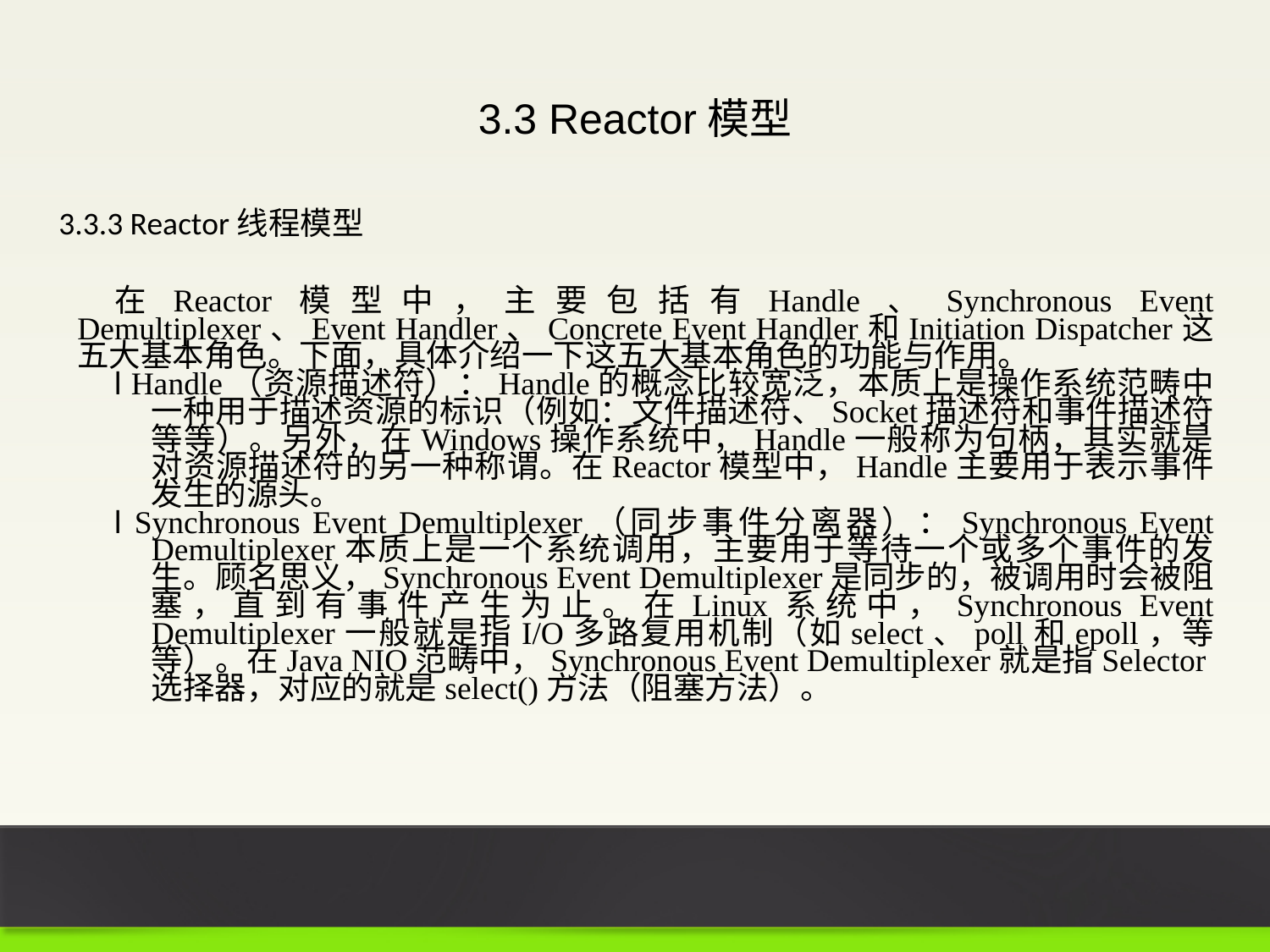

3.3 Reactor模型
3.3.3 Reactor线程模型
在Reactor模型中，主要包括有Handle、Synchronous Event Demultiplexer、Event Handler、Concrete Event Handler和Initiation Dispatcher这五大基本角色。下面，具体介绍一下这五大基本角色的功能与作用。
l Handle（资源描述符）：Handle的概念比较宽泛，本质上是操作系统范畴中一种用于描述资源的标识（例如：文件描述符、Socket描述符和事件描述符等等）。另外，在Windows操作系统中，Handle一般称为句柄，其实就是对资源描述符的另一种称谓。在Reactor模型中，Handle主要用于表示事件发生的源头。
l Synchronous Event Demultiplexer（同步事件分离器）：Synchronous Event Demultiplexer本质上是一个系统调用，主要用于等待一个或多个事件的发生。顾名思义，Synchronous Event Demultiplexer是同步的，被调用时会被阻塞，直到有事件产生为止。在Linux系统中，Synchronous Event Demultiplexer一般就是指I/O多路复用机制（如select、poll和epoll，等等）。在Java NIO范畴中，Synchronous Event Demultiplexer就是指Selector选择器，对应的就是select()方法（阻塞方法）。